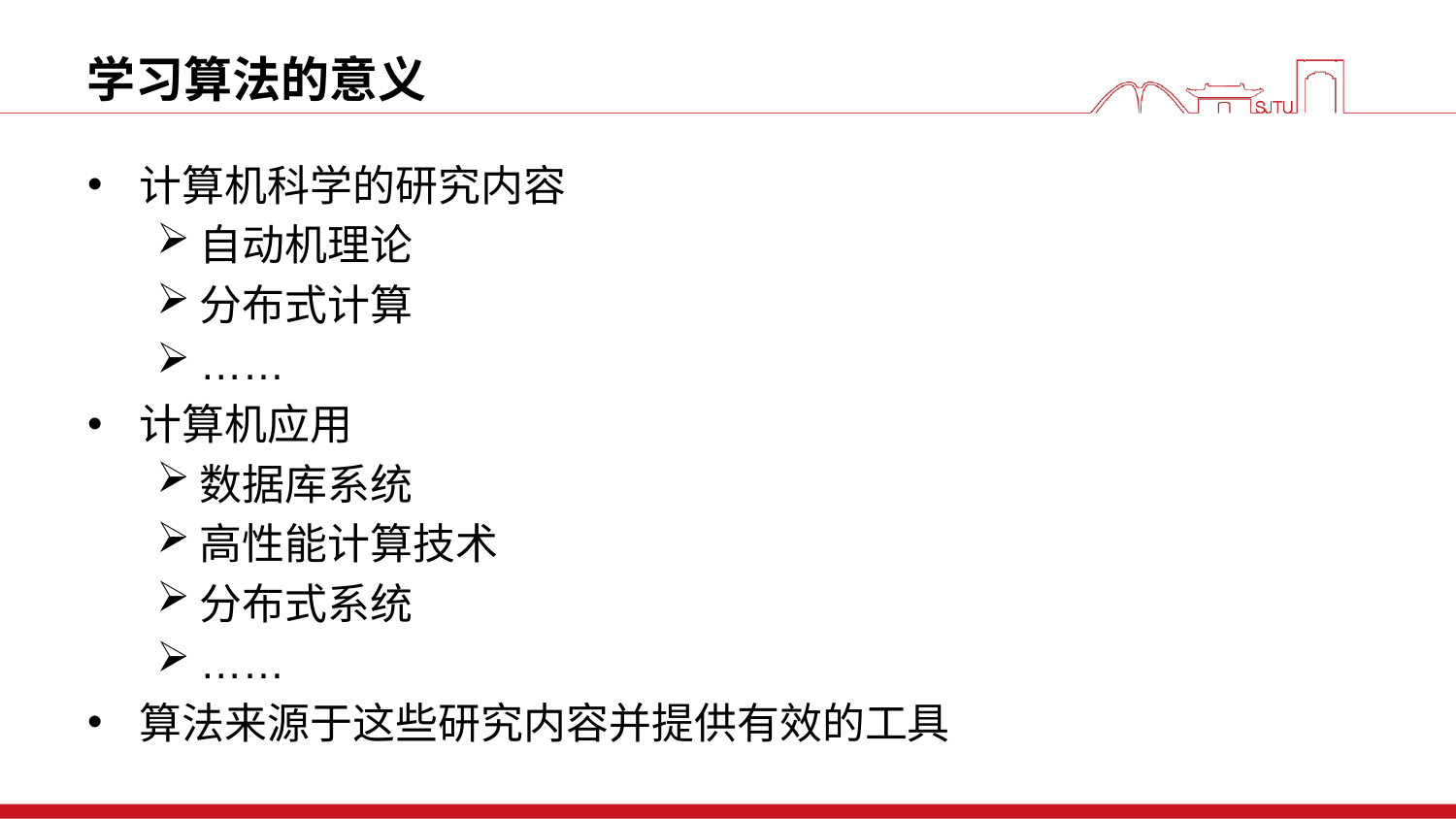

# 学习算法的意义
计算机科学的研究内容
自动机理论
分布式计算
……
计算机应用
数据库系统
高性能计算技术
分布式系统
……
算法来源于这些研究内容并提供有效的工具